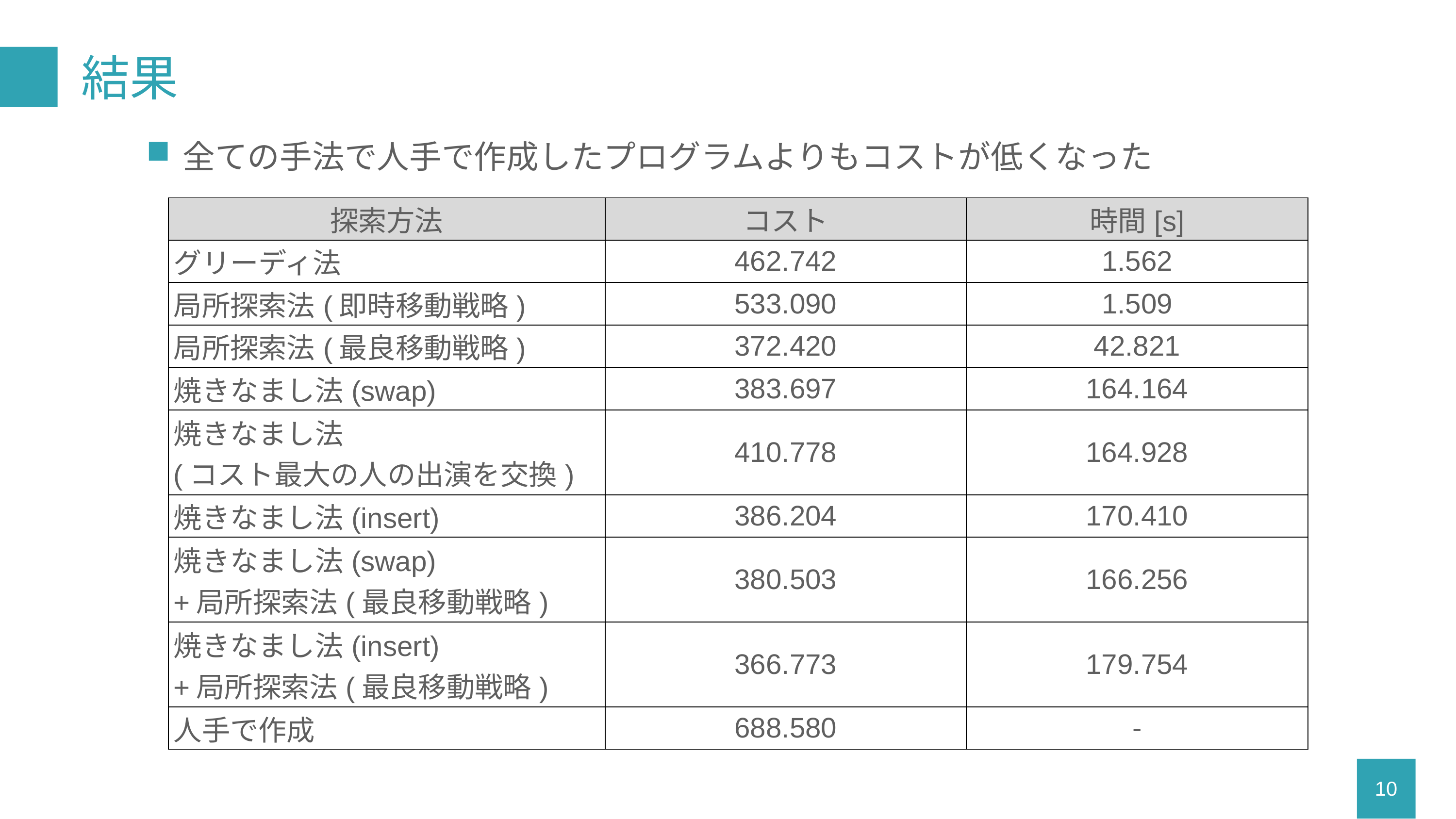

# 結果
全ての手法で人手で作成したプログラムよりもコストが低くなった
| 探索方法 | コスト | 時間[s] |
| --- | --- | --- |
| グリーディ法 | 462.742 | 1.562 |
| 局所探索法(即時移動戦略) | 533.090 | 1.509 |
| 局所探索法(最良移動戦略) | 372.420 | 42.821 |
| 焼きなまし法(swap) | 383.697 | 164.164 |
| 焼きなまし法 (コスト最大の人の出演を交換) | 410.778 | 164.928 |
| 焼きなまし法(insert) | 386.204 | 170.410 |
| 焼きなまし法(swap) +局所探索法(最良移動戦略) | 380.503 | 166.256 |
| 焼きなまし法(insert) +局所探索法(最良移動戦略) | 366.773 | 179.754 |
| 人手で作成 | 688.580 | - |
10